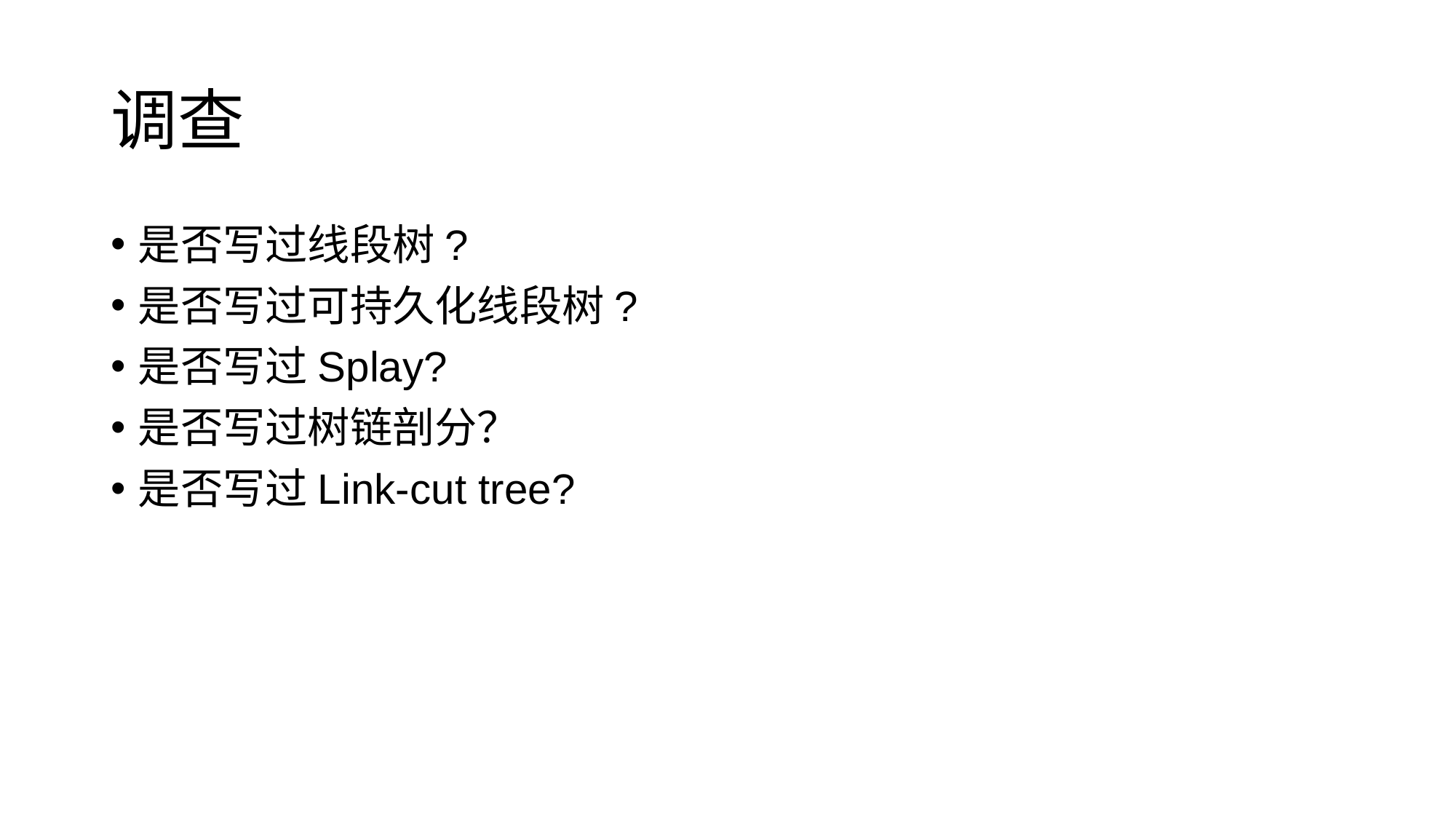

# 调查
是否写过线段树?
是否写过可持久化线段树?
是否写过Splay?
是否写过树链剖分？
是否写过Link-cut tree?